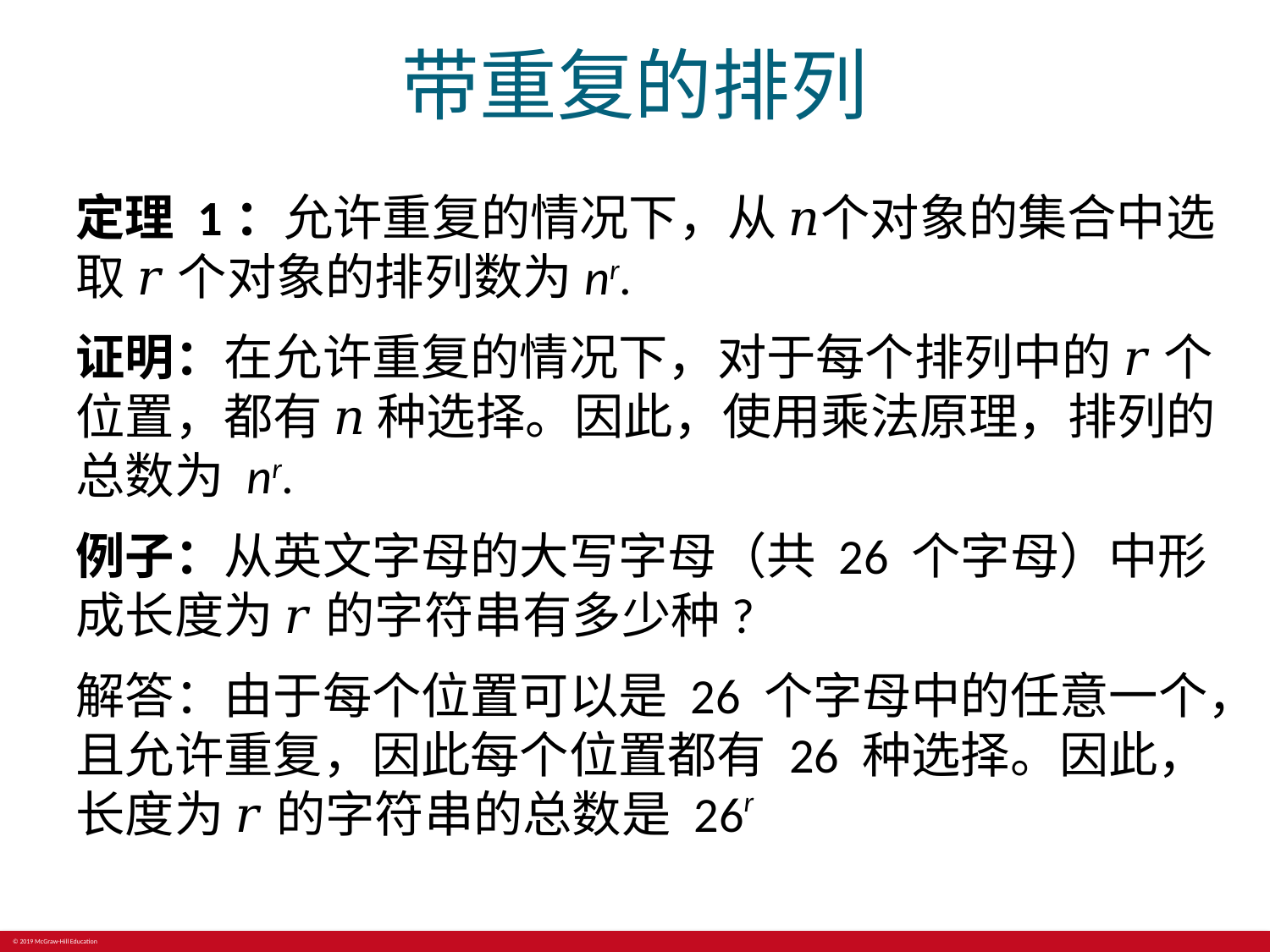

# 带重复的排列
定理 1：允许重复的情况下，从 𝑛个对象的集合中选取 𝑟 个对象的排列数为nr.
证明：在允许重复的情况下，对于每个排列中的 𝑟 个位置，都有 𝑛 种选择。因此，使用乘法原理，排列的总数为 nr.
例子：从英文字母的大写字母（共 26 个字母）中形成长度为 𝑟 的字符串有多少种?
解答：由于每个位置可以是 26 个字母中的任意一个，且允许重复，因此每个位置都有 26 种选择。因此，长度为 𝑟 的字符串的总数是 26r